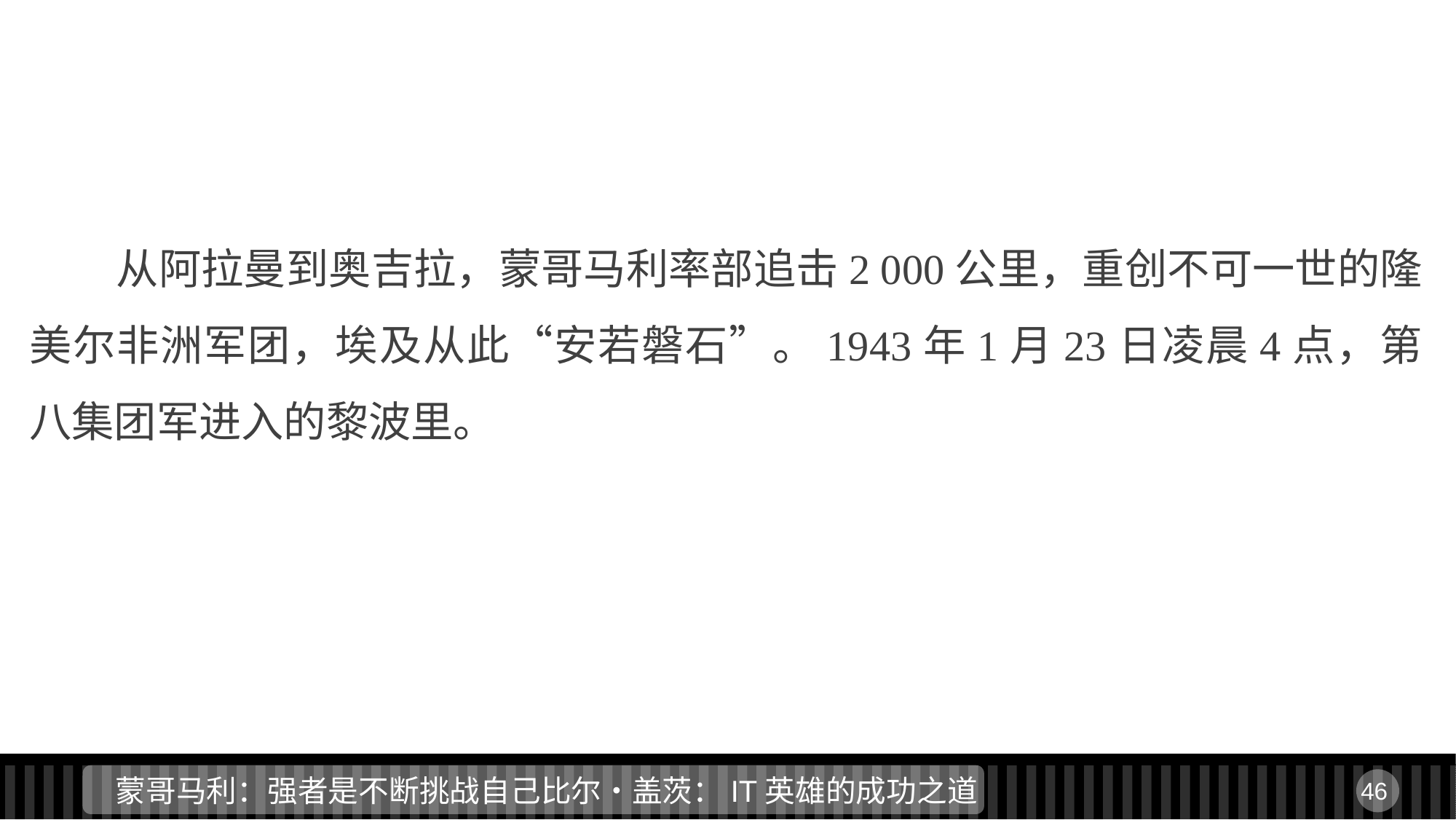

从阿拉曼到奥吉拉，蒙哥马利率部追击2 000公里，重创不可一世的隆美尔非洲军团，埃及从此“安若磐石”。1943年1月23日凌晨4点，第八集团军进入的黎波里。